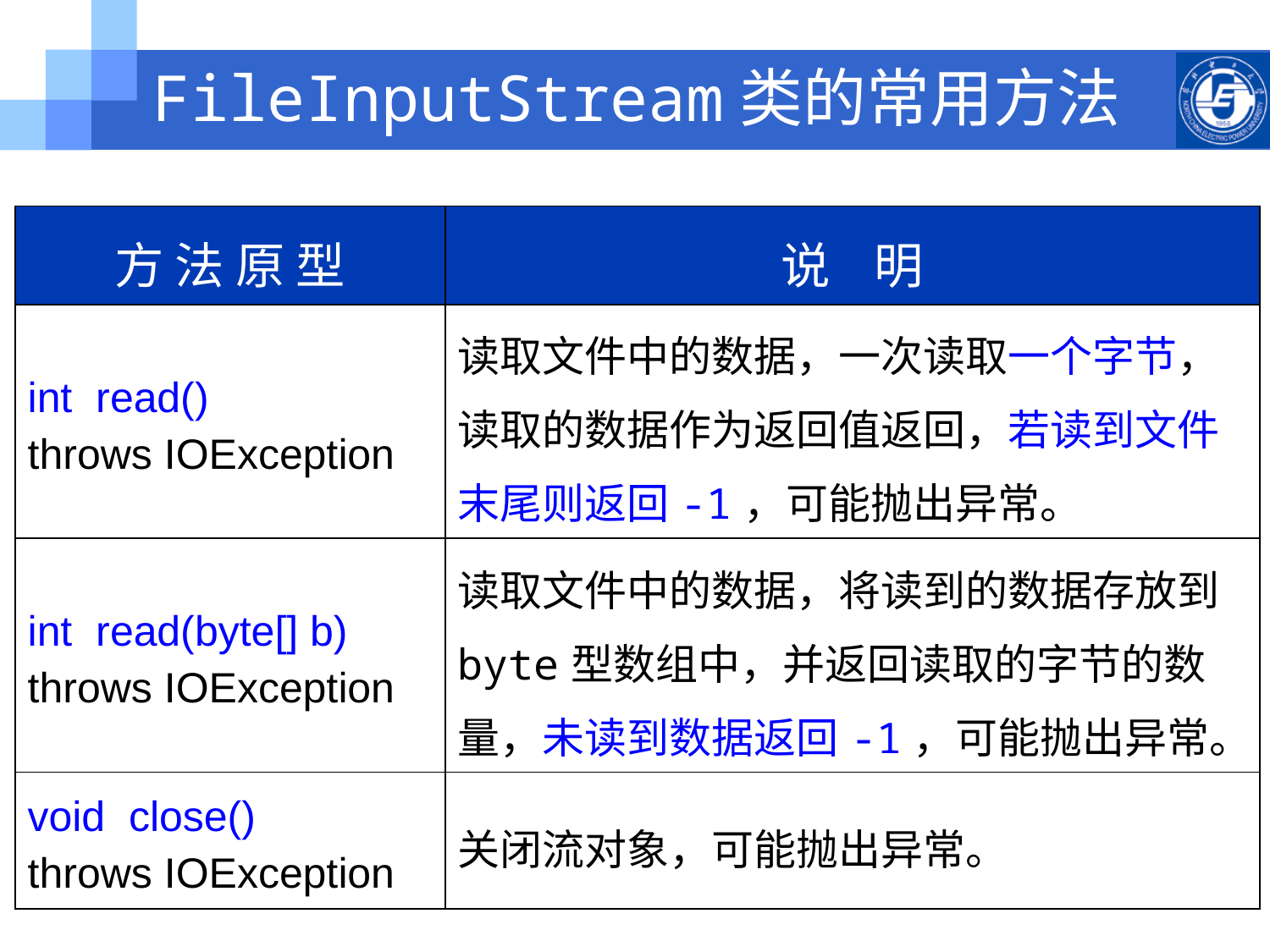

FileInputStream类的常用方法
| 方 法 原 型 | 说 明 |
| --- | --- |
| int read() throws IOException | 读取文件中的数据，一次读取一个字节，读取的数据作为返回值返回，若读到文件末尾则返回-1，可能抛出异常。 |
| int read(byte[] b) throws IOException | 读取文件中的数据，将读到的数据存放到byte型数组中，并返回读取的字节的数量，未读到数据返回-1，可能抛出异常。 |
| void close() throws IOException | 关闭流对象，可能抛出异常。 |